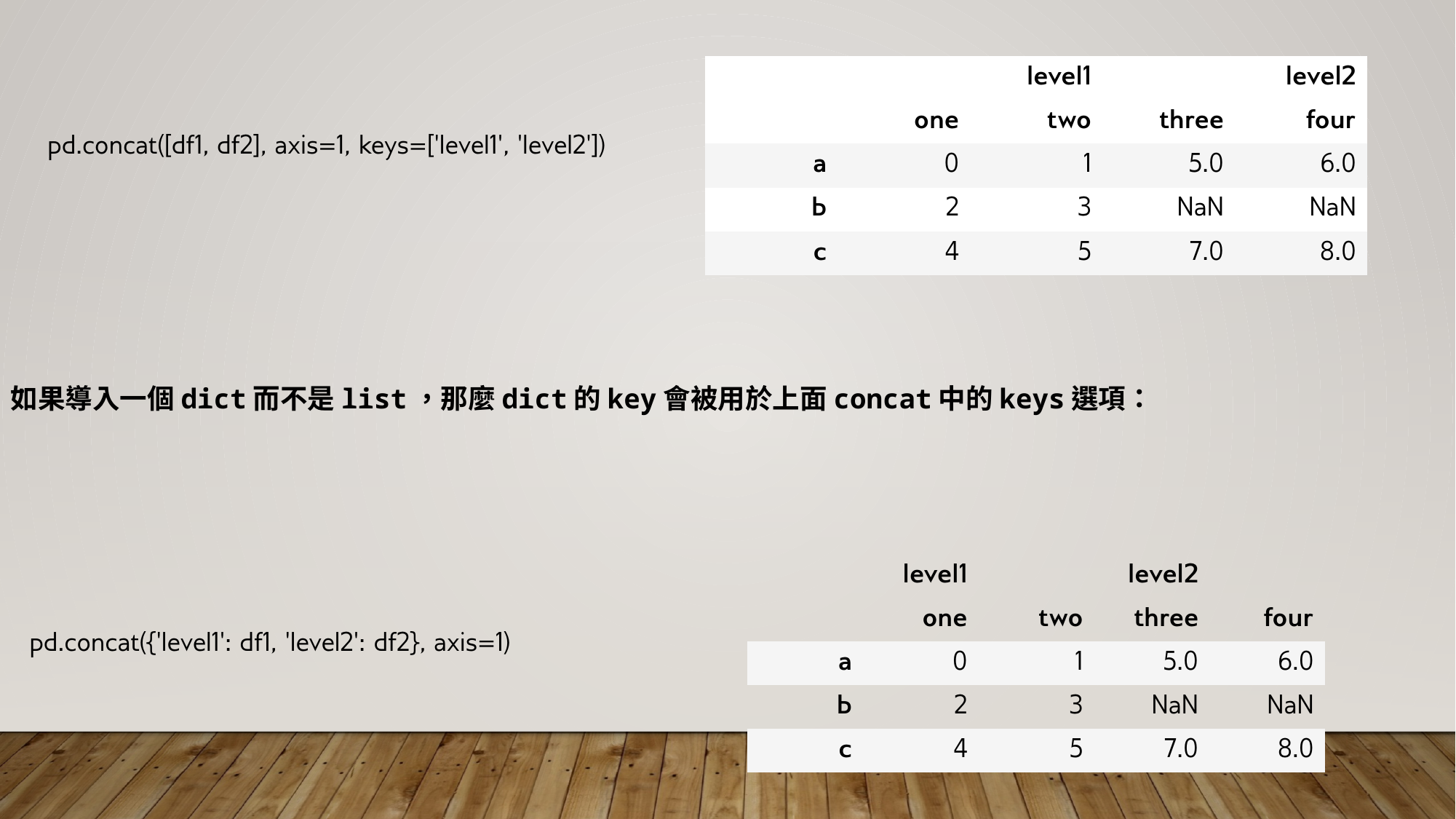

|  | level1 |  | level2 |  |
| --- | --- | --- | --- | --- |
|  | one | two | three | four |
| a | 0 | 1 | 5.0 | 6.0 |
| b | 2 | 3 | NaN | NaN |
| c | 4 | 5 | 7.0 | 8.0 |
pd.concat([df1, df2], axis=1, keys=['level1', 'level2'])
如果導入一個dict而不是list，那麼dict的key會被用於上面concat中的keys選項：
| level1 |  | level2 |  |  |
| --- | --- | --- | --- | --- |
|  | one | two | three | four |
| a | 0 | 1 | 5.0 | 6.0 |
| b | 2 | 3 | NaN | NaN |
| c | 4 | 5 | 7.0 | 8.0 |
pd.concat({'level1': df1, 'level2': df2}, axis=1)